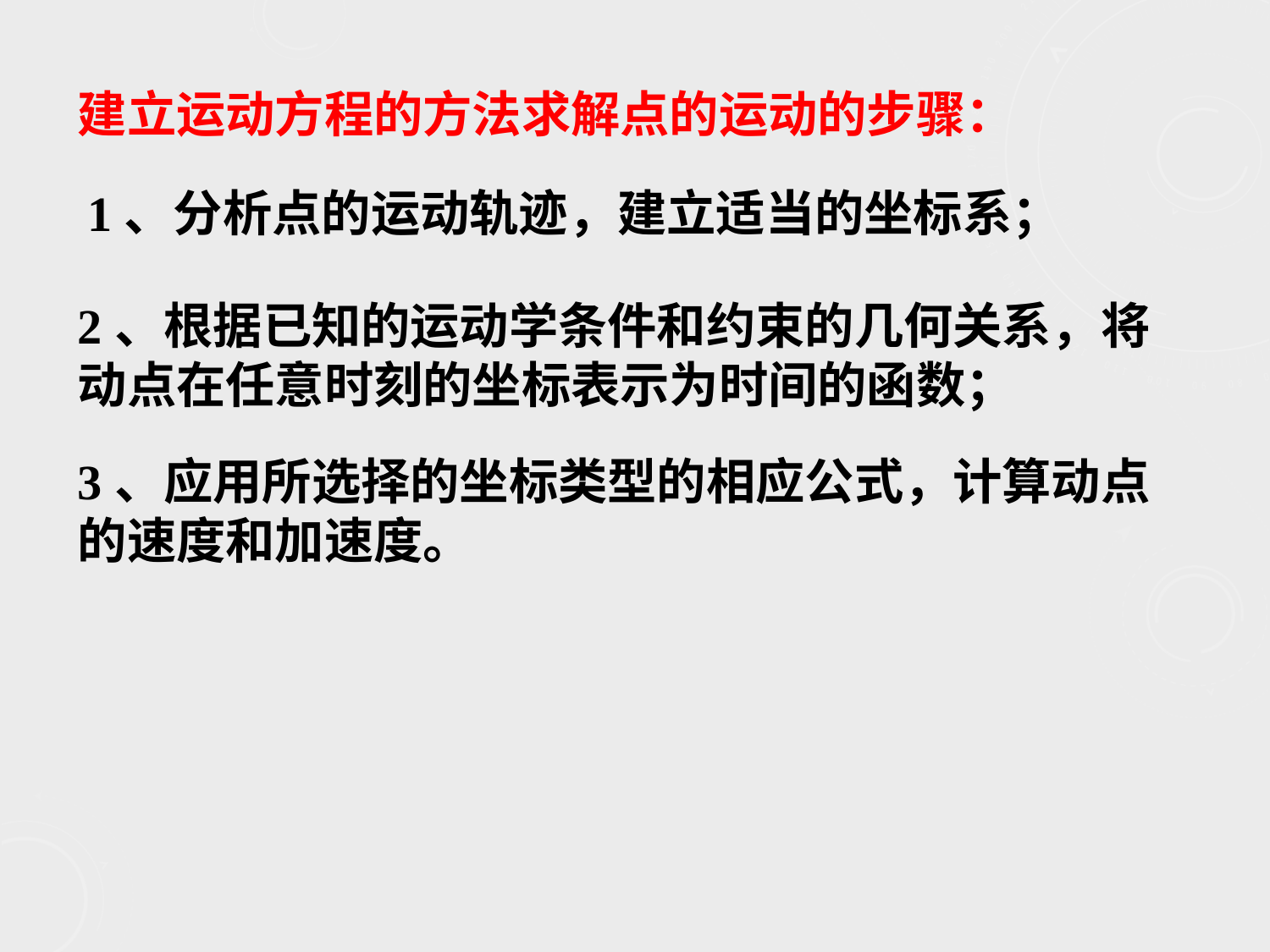

建立运动方程的方法求解点的运动的步骤：
1、分析点的运动轨迹，建立适当的坐标系；
2、根据已知的运动学条件和约束的几何关系，将动点在任意时刻的坐标表示为时间的函数；
3、应用所选择的坐标类型的相应公式，计算动点的速度和加速度。